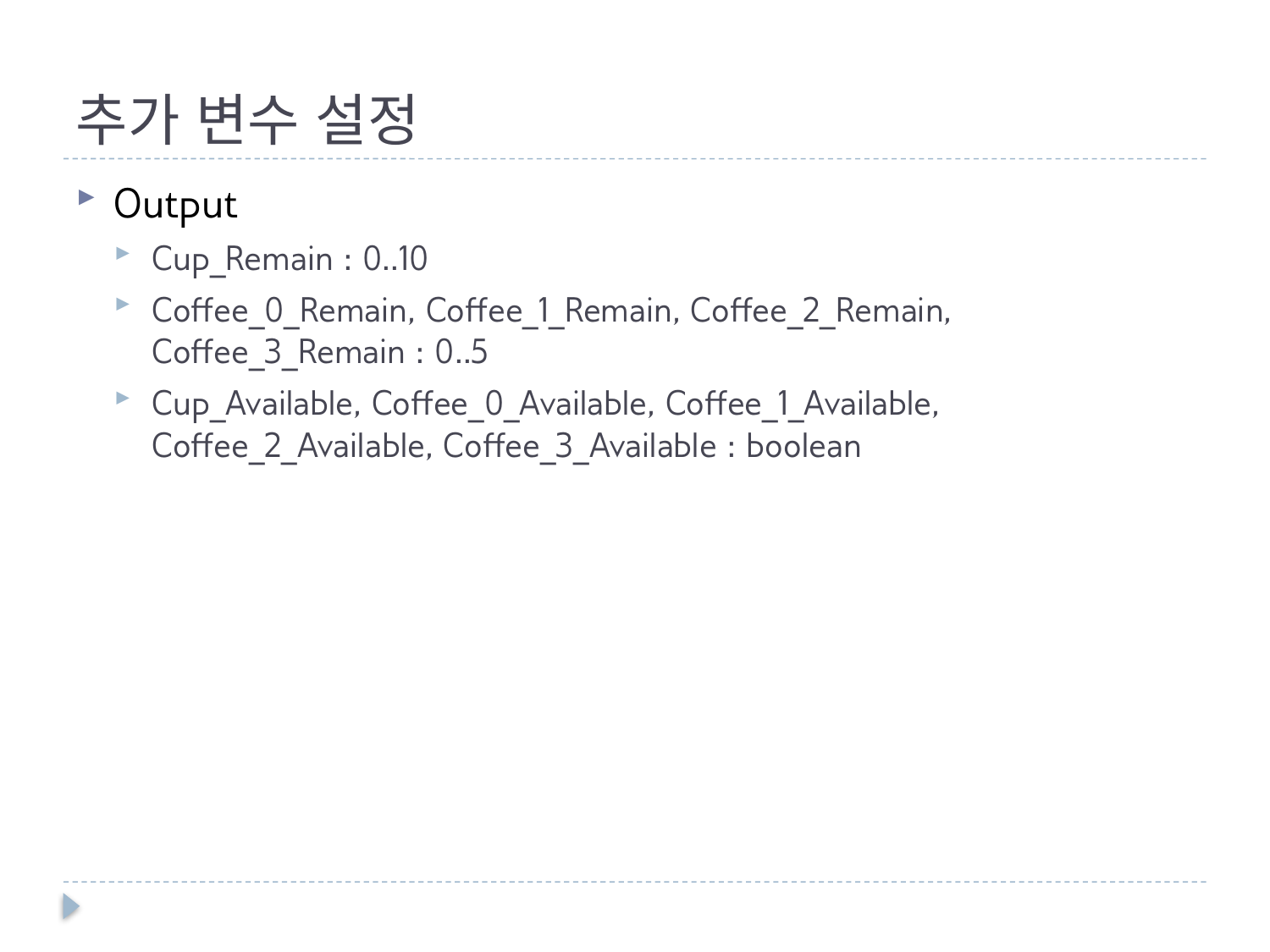

# 추가 변수 설정
Output
Cup_Remain : 0..10
Coffee_0_Remain, Coffee_1_Remain, Coffee_2_Remain, Coffee_3_Remain : 0..5
Cup_Available, Coffee_0_Available, Coffee_1_Available, Coffee_2_Available, Coffee_3_Available : boolean